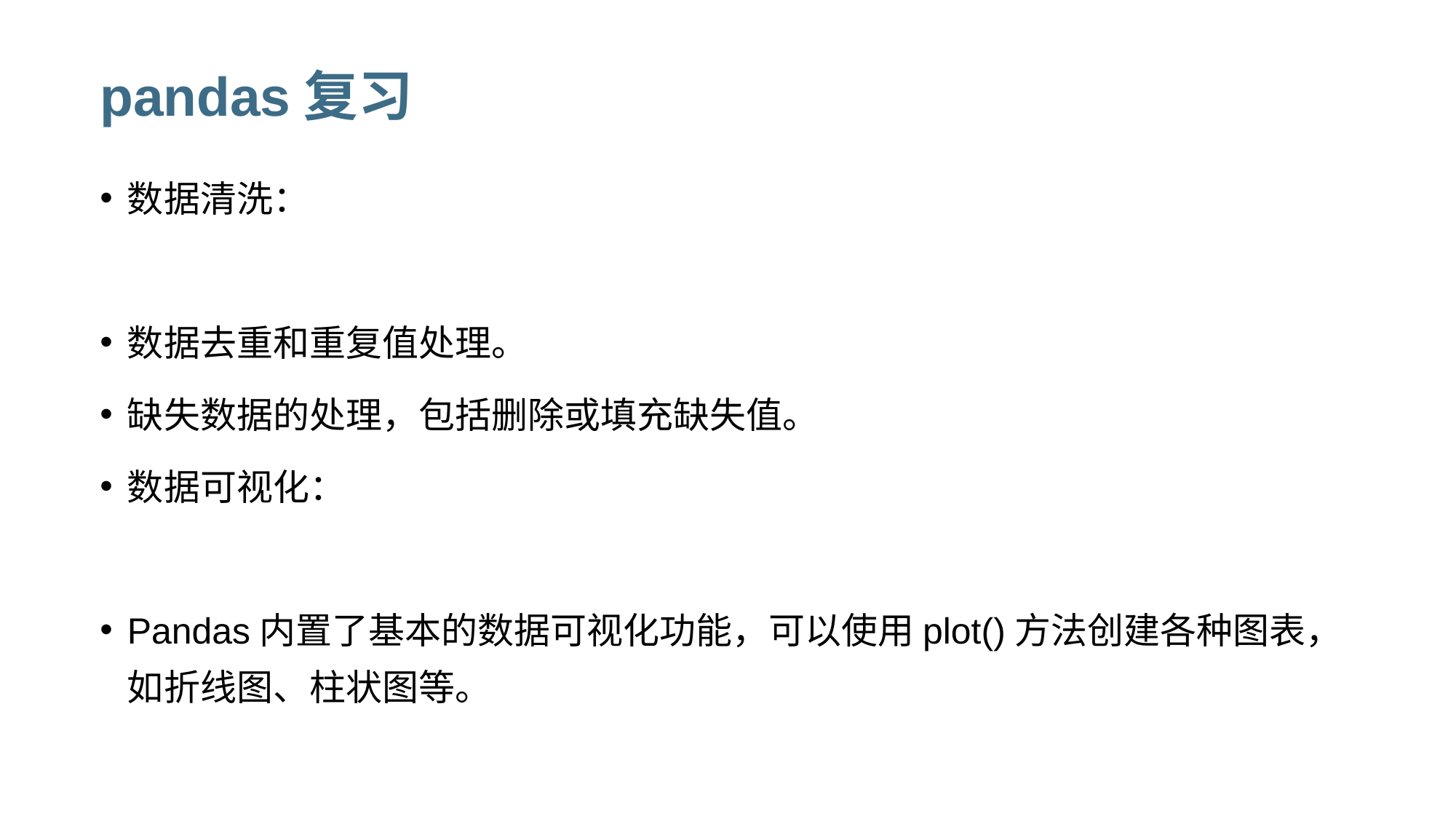

# pandas复习
数据清洗：

数据去重和重复值处理。
缺失数据的处理，包括删除或填充缺失值。
数据可视化：

Pandas内置了基本的数据可视化功能，可以使用plot()方法创建各种图表，如折线图、柱状图等。